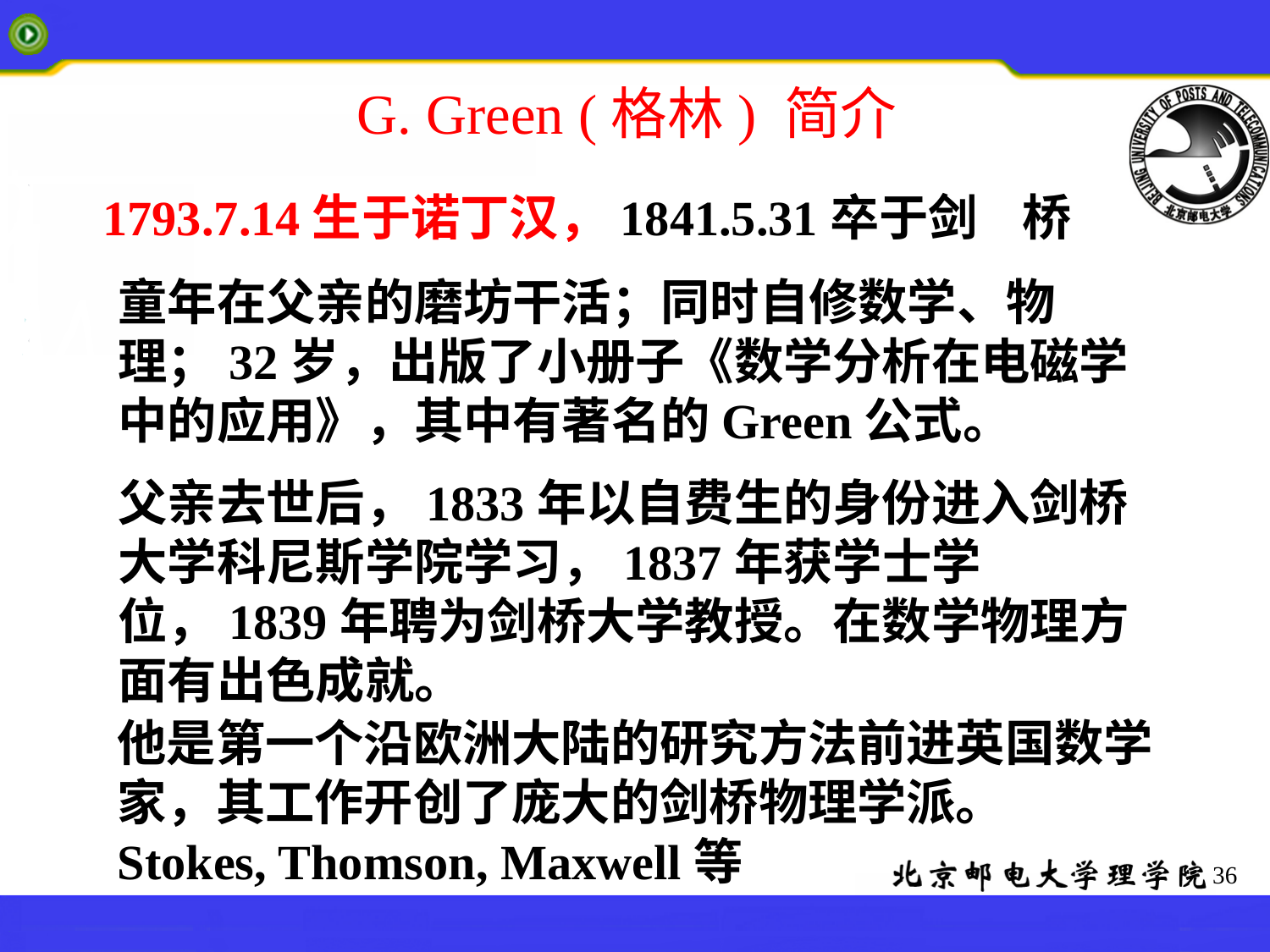

# G. Green (格林) 简介
1793.7.14生于诺丁汉，1841.5.31卒于剑    桥
童年在父亲的磨坊干活；同时自修数学、物理；32岁，出版了小册子《数学分析在电磁学中的应用》，其中有著名的Green公式。
父亲去世后，1833年以自费生的身份进入剑桥大学科尼斯学院学习，1837年获学士学位，1839年聘为剑桥大学教授。在数学物理方面有出色成就。
他是第一个沿欧洲大陆的研究方法前进英国数学家，其工作开创了庞大的剑桥物理学派。
Stokes, Thomson, Maxwell等

36